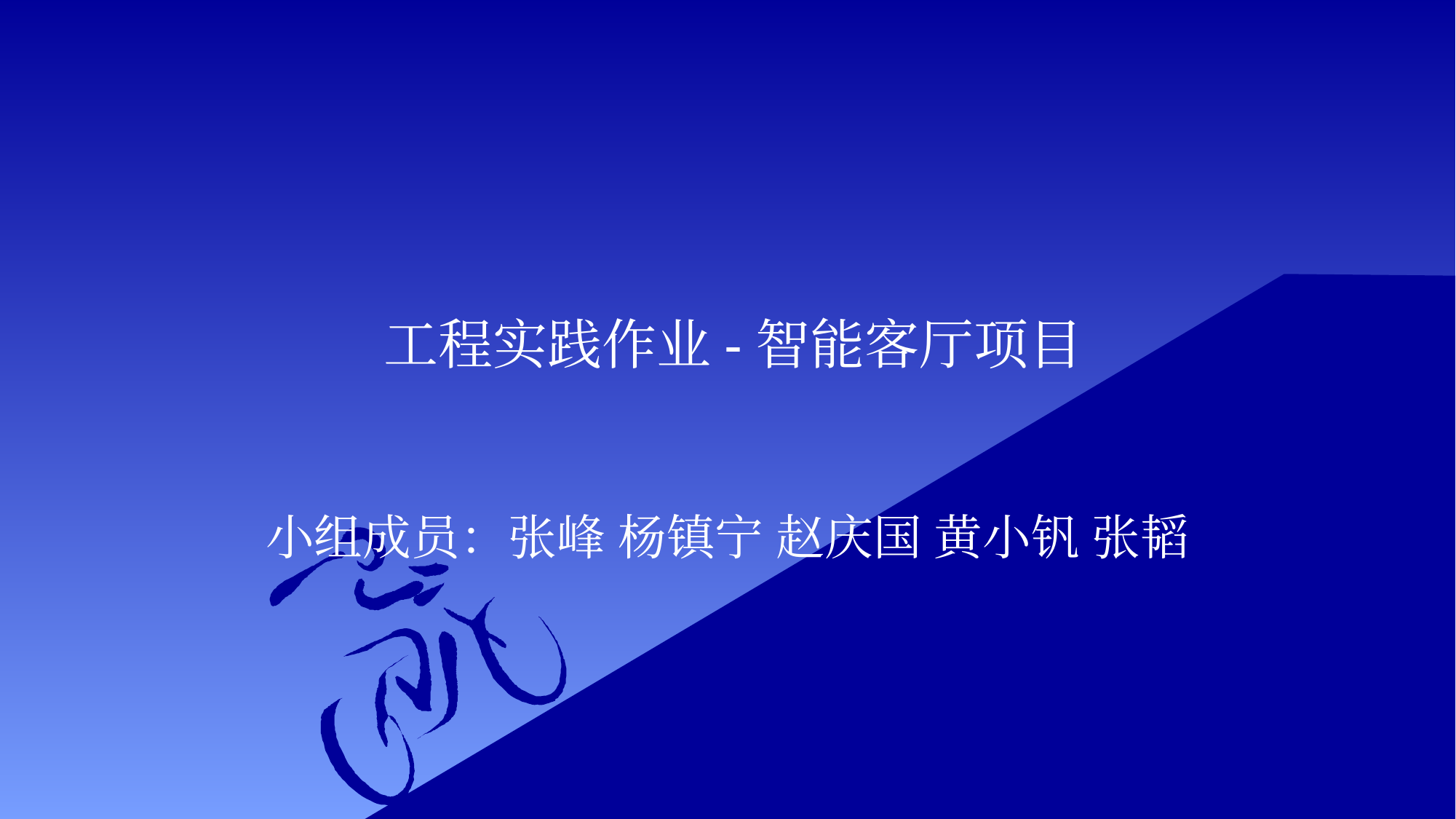

# 工程实践作业-智能客厅项目
小组成员：张峰 杨镇宁 赵庆国 黄小钒 张韬